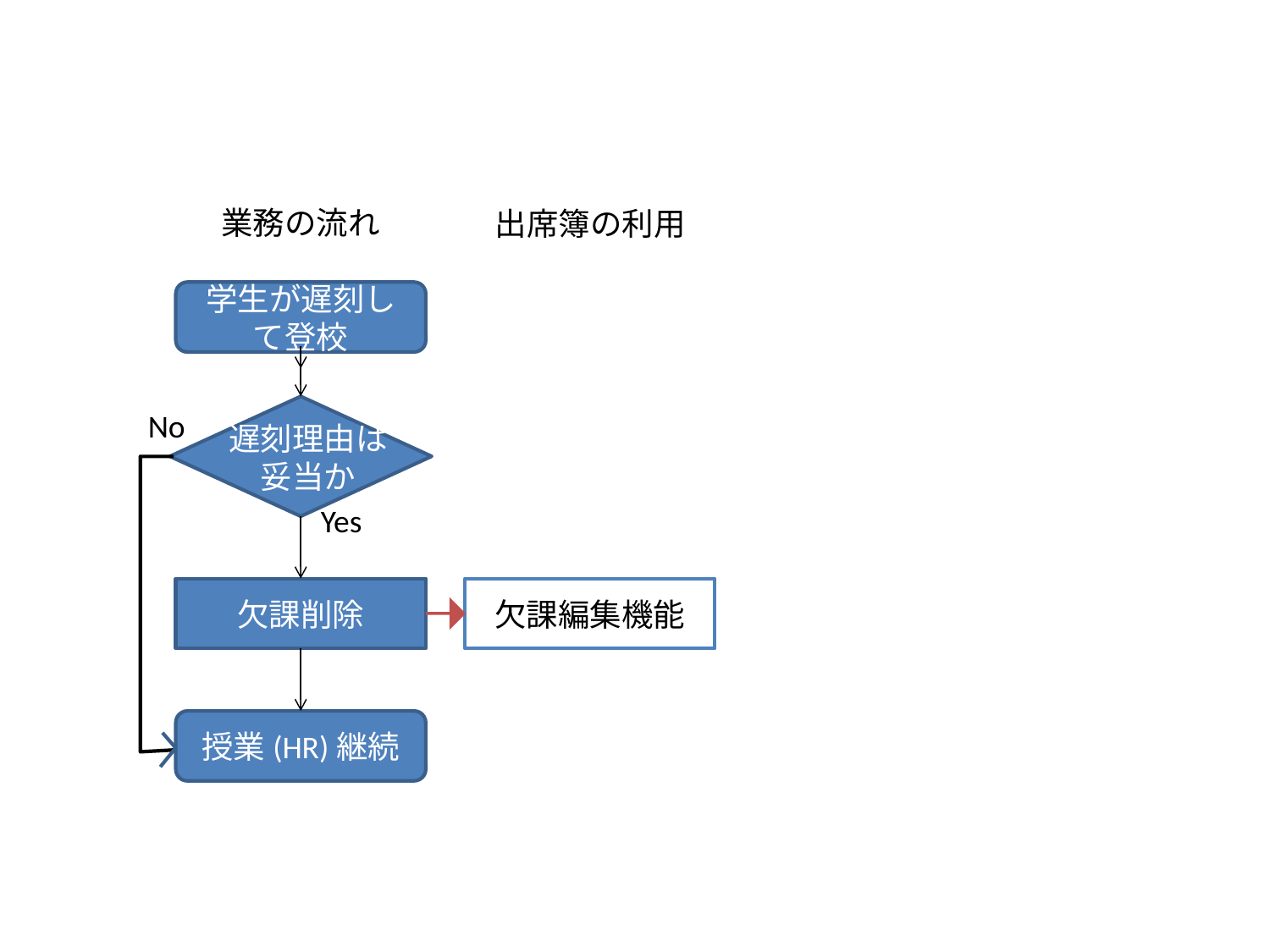

業務の流れ
出席簿の利用
学生が遅刻して登校

遅刻理由は
妥当か
No

Yes
欠課削除
欠課編集機能

授業(HR)継続